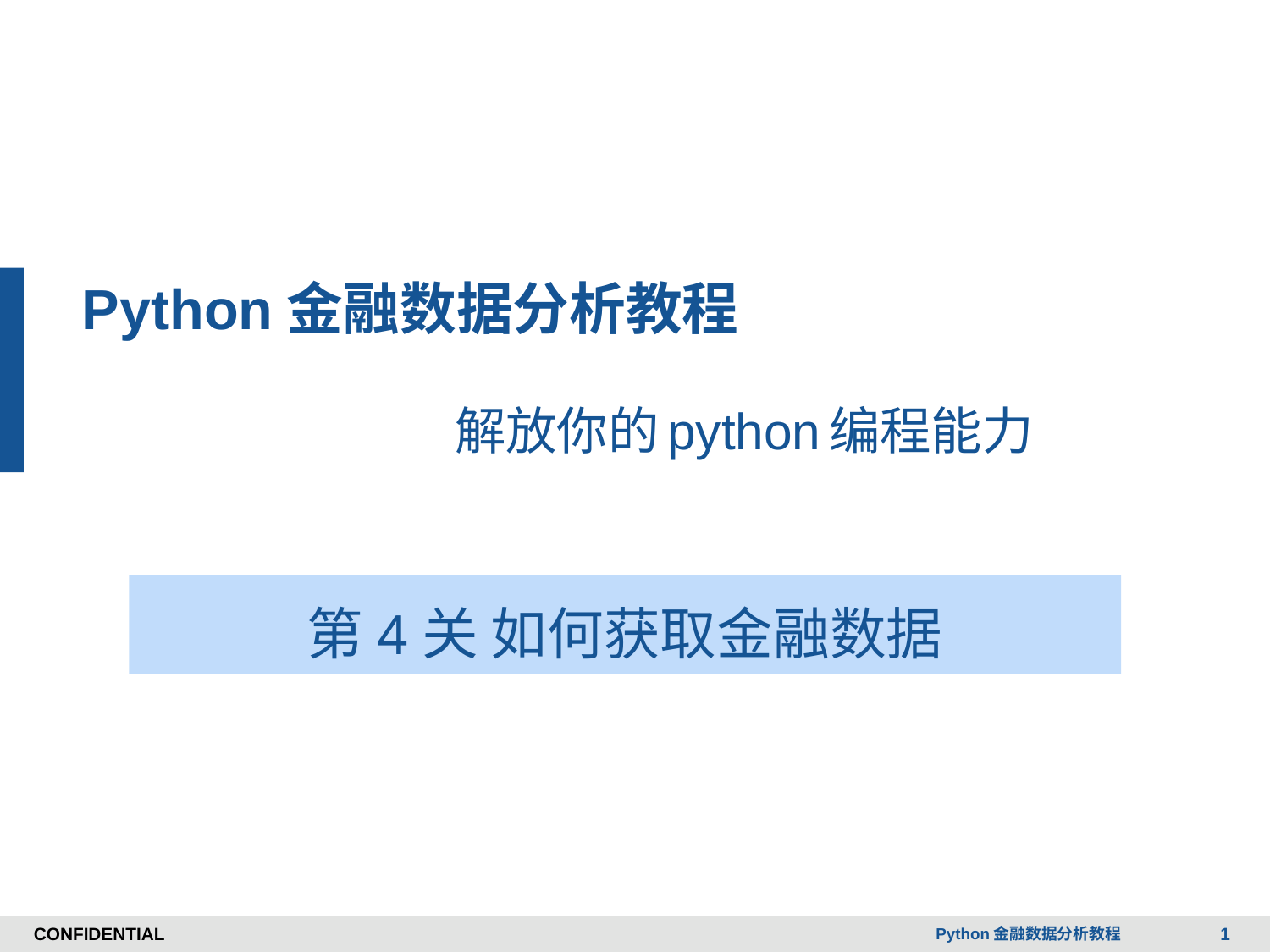

Python金融数据分析教程
解放你的python编程能力

第4关 如何获取金融数据
Python金融数据分析教程
1